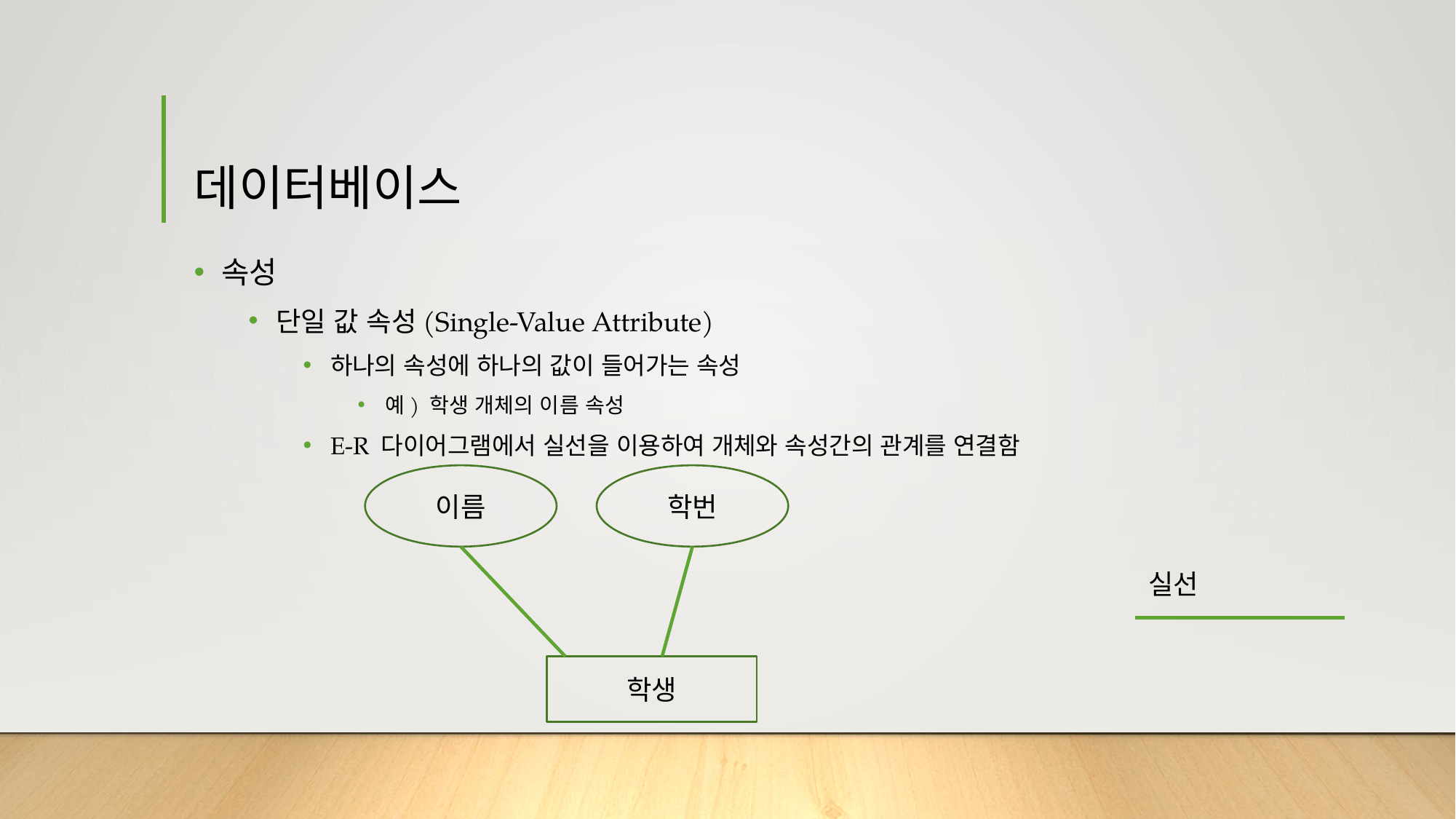

# 데이터베이스
속성
단일 값 속성(Single-Value Attribute)
하나의 속성에 하나의 값이 들어가는 속성
예) 학생 개체의 이름 속성
E-R 다이어그램에서 실선을 이용하여 개체와 속성간의 관계를 연결함
이름
학번
실선
학생